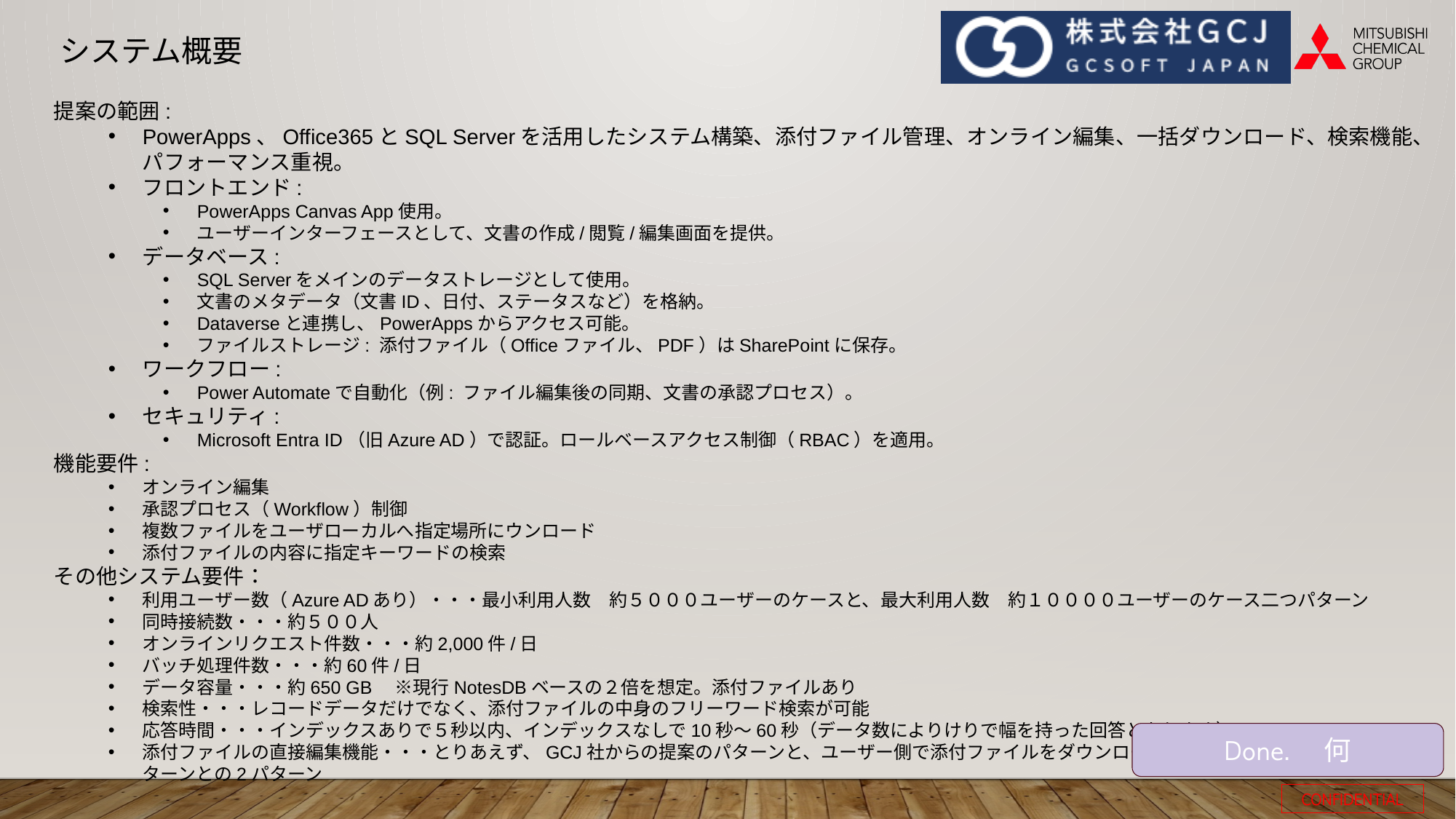

# システム概要
提案の範囲:
PowerApps、Office365とSQL Serverを活用したシステム構築、添付ファイル管理、オンライン編集、一括ダウンロード、検索機能、パフォーマンス重視。
フロントエンド:
PowerApps Canvas App使用。
ユーザーインターフェースとして、文書の作成/閲覧/編集画面を提供。
データベース:
SQL Serverをメインのデータストレージとして使用。
文書のメタデータ（文書ID、日付、ステータスなど）を格納。
Dataverseと連携し、PowerAppsからアクセス可能。
ファイルストレージ: 添付ファイル（Officeファイル、PDF）はSharePointに保存。
ワークフロー:
Power Automateで自動化（例: ファイル編集後の同期、文書の承認プロセス）。
セキュリティ:
Microsoft Entra ID（旧Azure AD）で認証。ロールベースアクセス制御（RBAC）を適用。
機能要件:
オンライン編集
承認プロセス（Workflow）制御
複数ファイルをユーザローカルへ指定場所にウンロード
添付ファイルの内容に指定キーワードの検索
その他システム要件：
利用ユーザー数（Azure ADあり）・・・最小利用人数　約５０００ユーザーのケースと、最大利用人数　約１００００ユーザーのケース二つパターン
同時接続数・・・約５００人
オンラインリクエスト件数・・・約2,000件/日
バッチ処理件数・・・約60件/日
データ容量・・・約650 GB　※現行NotesDBベースの２倍を想定。添付ファイルあり
検索性・・・レコードデータだけでなく、添付ファイルの中身のフリーワード検索が可能
応答時間・・・インデックスありで５秒以内、インデックスなしで10秒～60秒（データ数によりけりで幅を持った回答となります）
添付ファイルの直接編集機能・・・とりあえず、GCJ社からの提案のパターンと、ユーザー側で添付ファイルをダウンロード＆アップロードで実現するパターンとの2パターン
Done.　何